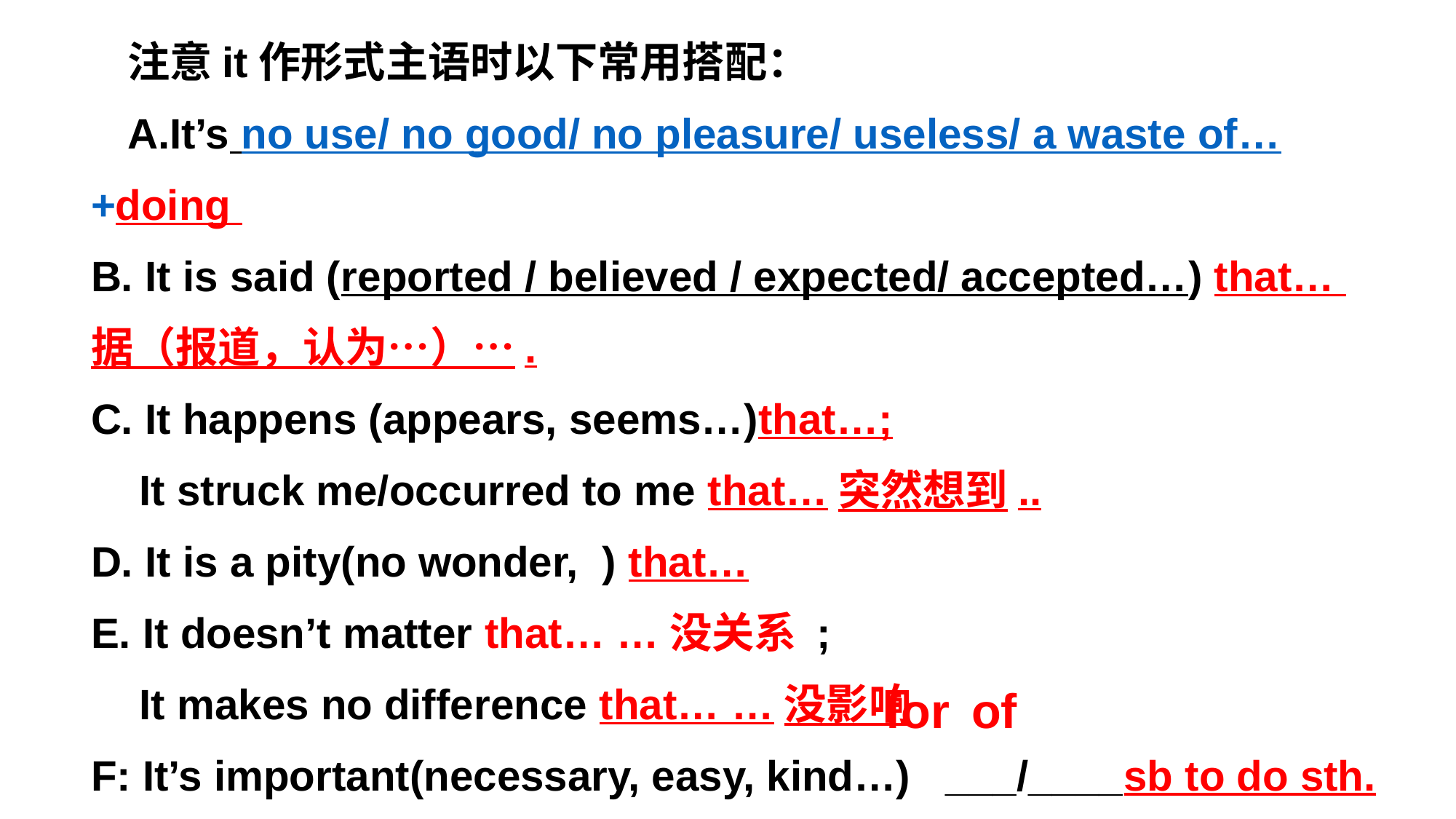

注意it作形式主语时以下常用搭配：
It’s no use/ no good/ no pleasure/ useless/ a waste of…+doing
B. It is said (reported / believed / expected/ accepted…) that…  据（报道，认为…）….
C. It happens (appears, seems…)that…;
 It struck me/occurred to me that…突然想到..
D. It is a pity(no wonder,  ) that…
E. It doesn’t matter that… …没关系 ;
 It makes no difference that… …没影响
F: It’s important(necessary, easy, kind…)   ___/____sb to do sth.
for
of